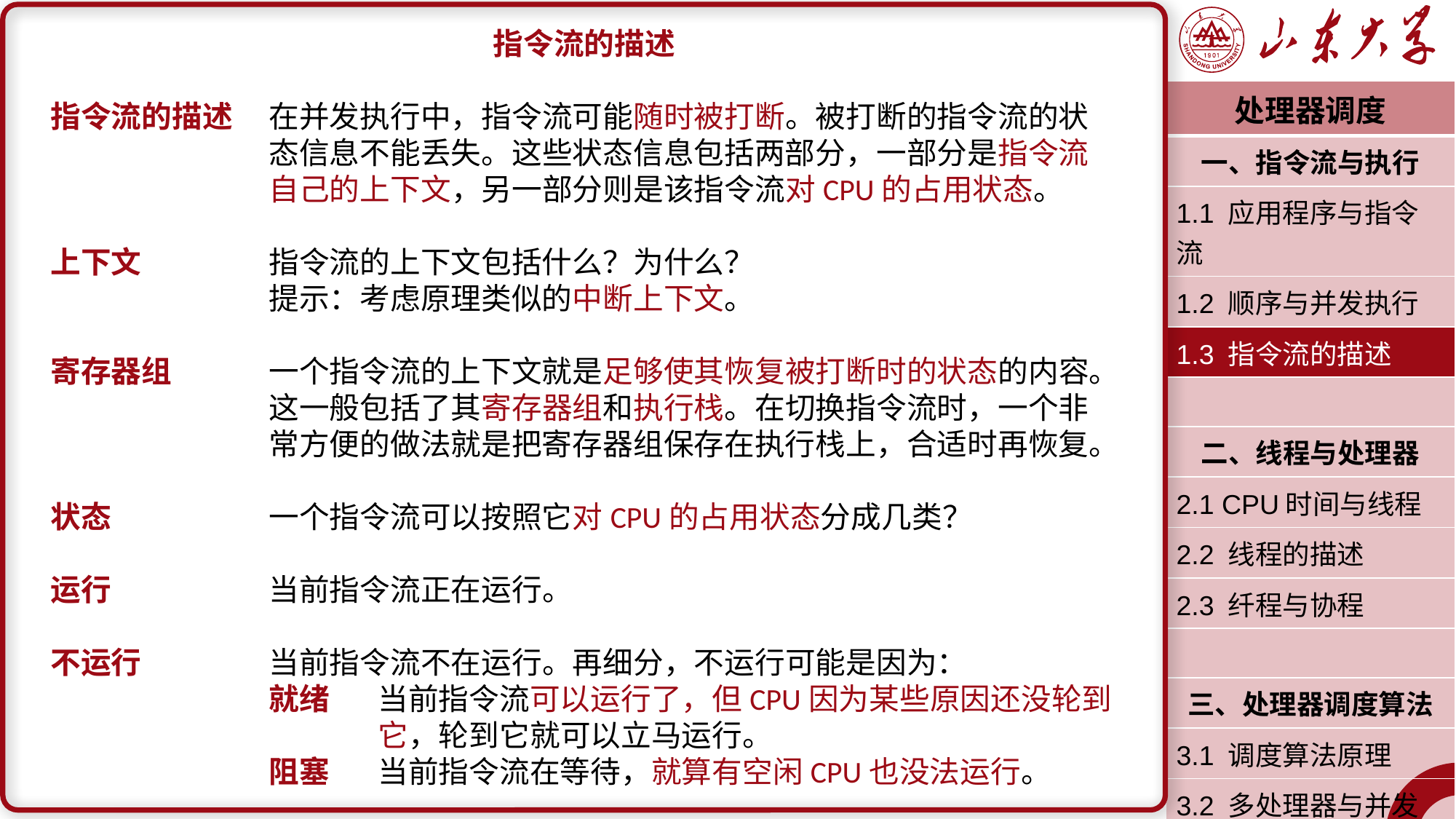

指令流的描述

指令流的描述	在并发执行中，指令流可能随时被打断。被打断的指令流的状		态信息不能丢失。这些状态信息包括两部分，一部分是指令流		自己的上下文，另一部分则是该指令流对CPU的占用状态。

上下文		指令流的上下文包括什么？为什么？
		提示：考虑原理类似的中断上下文。

寄存器组	一个指令流的上下文就是足够使其恢复被打断时的状态的内容。		这一般包括了其寄存器组和执行栈。在切换指令流时，一个非		常方便的做法就是把寄存器组保存在执行栈上，合适时再恢复。

状态		一个指令流可以按照它对CPU的占用状态分成几类？

运行		当前指令流正在运行。

不运行		当前指令流不在运行。再细分，不运行可能是因为：
		就绪	当前指令流可以运行了，但CPU因为某些原因还没轮到			它，轮到它就可以立马运行。
		阻塞	当前指令流在等待，就算有空闲CPU也没法运行。
| 处理器调度 |
| --- |
| 一、指令流与执行 |
| 1.1 应用程序与指令流 |
| 1.2 顺序与并发执行 |
| 1.3 指令流的描述 |
|  |
| 二、线程与处理器 |
| 2.1 CPU时间与线程 |
| 2.2 线程的描述 |
| 2.3 纤程与协程 |
|  |
| 三、处理器调度算法 |
| 3.1 调度算法原理 |
| 3.2 多处理器与并发 |
| 潘润宇 2023.03 |